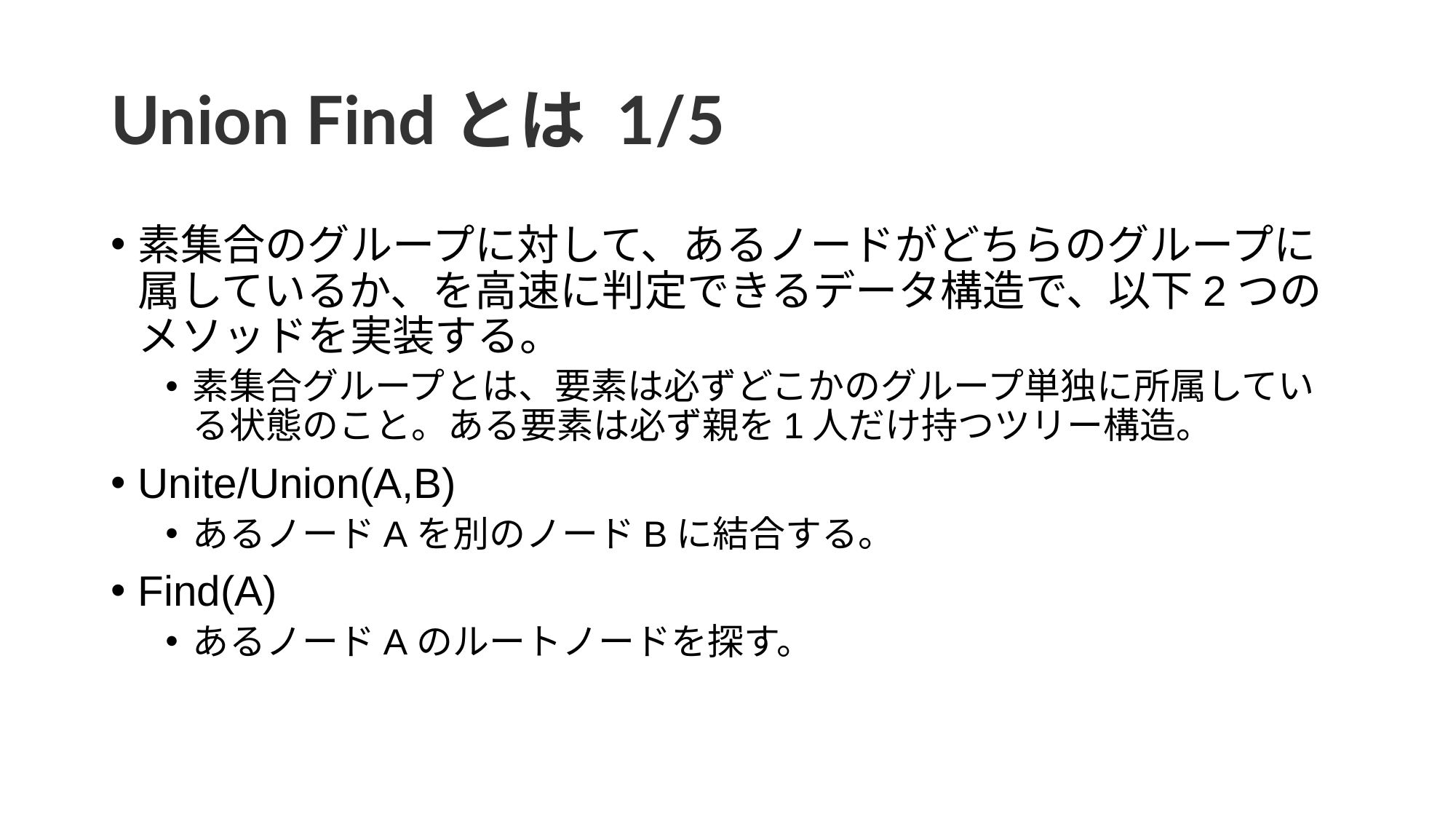

# Union Findとは 1/5
素集合のグループに対して、あるノードがどちらのグループに属しているか、を高速に判定できるデータ構造で、以下2つのメソッドを実装する。
素集合グループとは、要素は必ずどこかのグループ単独に所属している状態のこと。ある要素は必ず親を1人だけ持つツリー構造。
Unite/Union(A,B)
あるノードAを別のノードBに結合する。
Find(A)
あるノードAのルートノードを探す。